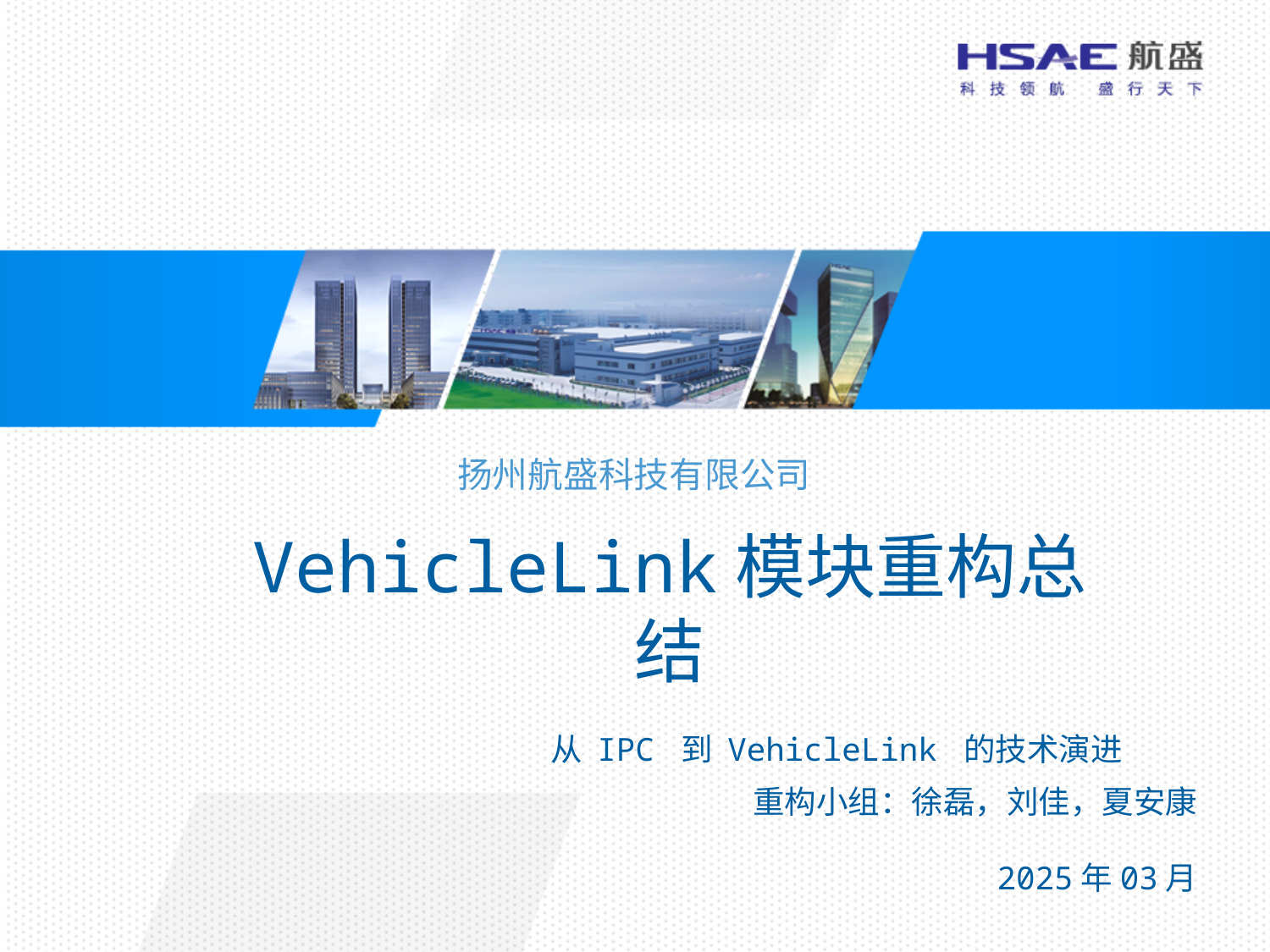

扬州航盛科技有限公司
VehicleLink模块重构总结

从 IPC 到 VehicleLink 的技术演进
重构小组：徐磊，刘佳，夏安康

2025年03月